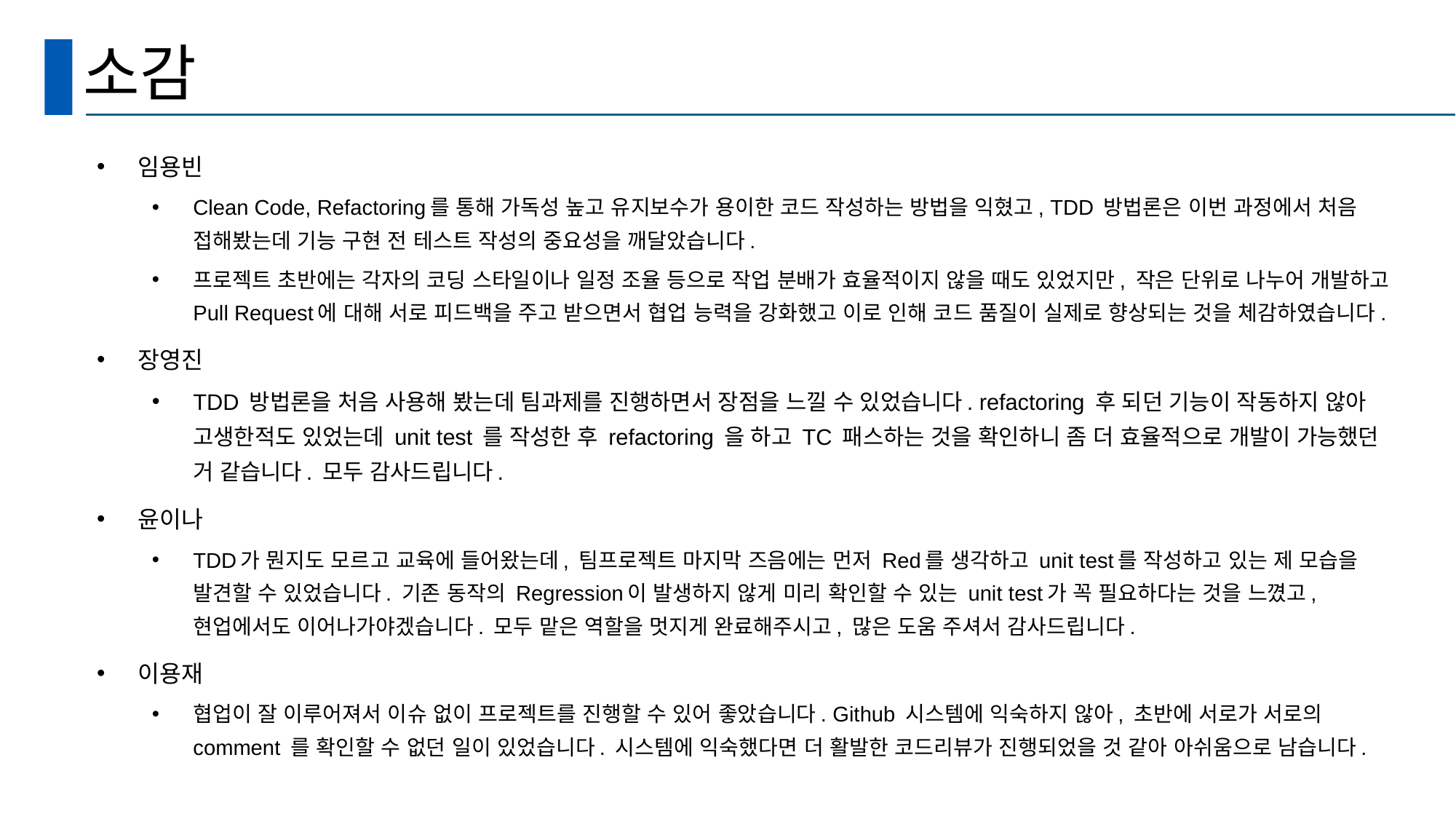

# 소감
임용빈
Clean Code, Refactoring를 통해 가독성 높고 유지보수가 용이한 코드 작성하는 방법을 익혔고, TDD 방법론은 이번 과정에서 처음 접해봤는데 기능 구현 전 테스트 작성의 중요성을 깨달았습니다.
프로젝트 초반에는 각자의 코딩 스타일이나 일정 조율 등으로 작업 분배가 효율적이지 않을 때도 있었지만, 작은 단위로 나누어 개발하고 Pull Request에 대해 서로 피드백을 주고 받으면서 협업 능력을 강화했고 이로 인해 코드 품질이 실제로 향상되는 것을 체감하였습니다.
장영진
TDD 방법론을 처음 사용해 봤는데 팀과제를 진행하면서 장점을 느낄 수 있었습니다. refactoring 후 되던 기능이 작동하지 않아 고생한적도 있었는데 unit test 를 작성한 후 refactoring 을 하고 TC 패스하는 것을 확인하니 좀 더 효율적으로 개발이 가능했던 거 같습니다. 모두 감사드립니다.
윤이나
TDD가 뭔지도 모르고 교육에 들어왔는데, 팀프로젝트 마지막 즈음에는 먼저 Red를 생각하고 unit test를 작성하고 있는 제 모습을 발견할 수 있었습니다. 기존 동작의 Regression이 발생하지 않게 미리 확인할 수 있는 unit test가 꼭 필요하다는 것을 느꼈고, 현업에서도 이어나가야겠습니다. 모두 맡은 역할을 멋지게 완료해주시고, 많은 도움 주셔서 감사드립니다.
이용재
협업이 잘 이루어져서 이슈 없이 프로젝트를 진행할 수 있어 좋았습니다. Github 시스템에 익숙하지 않아, 초반에 서로가 서로의 comment 를 확인할 수 없던 일이 있었습니다. 시스템에 익숙했다면 더 활발한 코드리뷰가 진행되었을 것 같아 아쉬움으로 남습니다.